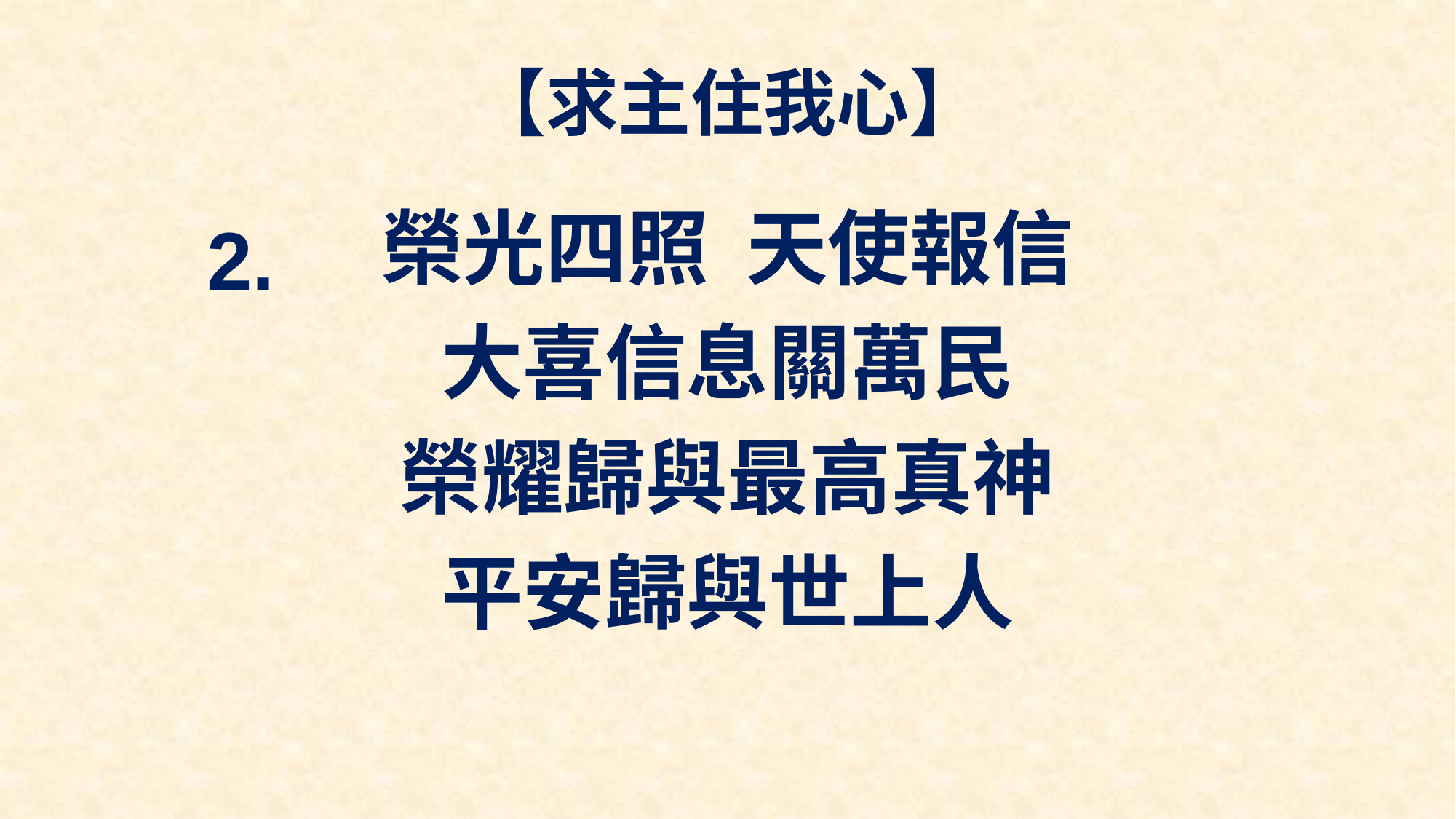

# 【求主住我心】
榮光四照  天使報信
大喜信息關萬民
榮耀歸與最高真神
平安歸與世上人
2.